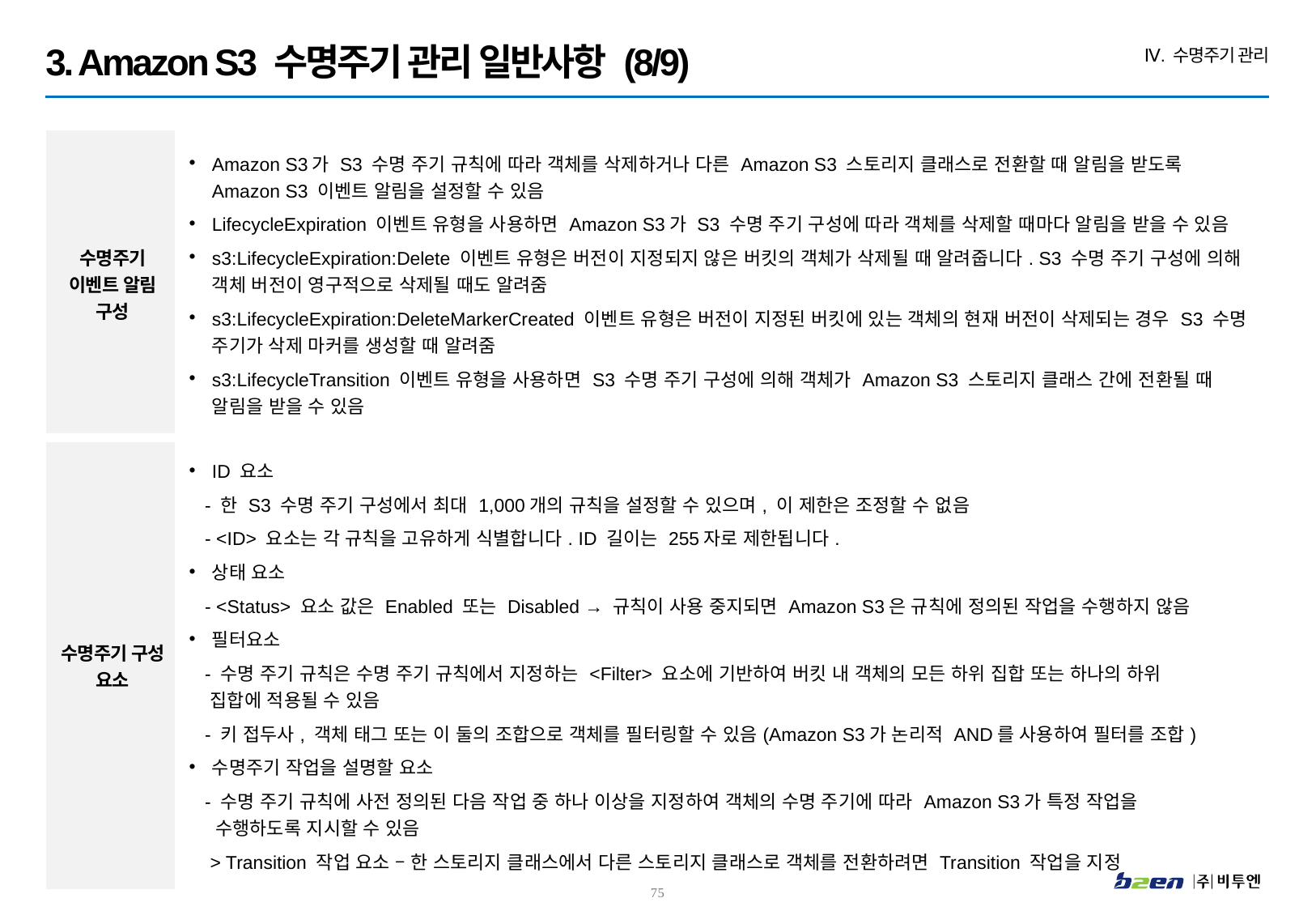

3. Amazon S3 수명주기 관리 일반사항 (8/9)
Ⅳ. 수명주기 관리
| 수명주기 이벤트 알림 구성 | Amazon S3가 S3 수명 주기 규칙에 따라 객체를 삭제하거나 다른 Amazon S3 스토리지 클래스로 전환할 때 알림을 받도록 Amazon S3 이벤트 알림을 설정할 수 있음 LifecycleExpiration 이벤트 유형을 사용하면 Amazon S3가 S3 수명 주기 구성에 따라 객체를 삭제할 때마다 알림을 받을 수 있음 s3:LifecycleExpiration:Delete 이벤트 유형은 버전이 지정되지 않은 버킷의 객체가 삭제될 때 알려줍니다. S3 수명 주기 구성에 의해 객체 버전이 영구적으로 삭제될 때도 알려줌 s3:LifecycleExpiration:DeleteMarkerCreated 이벤트 유형은 버전이 지정된 버킷에 있는 객체의 현재 버전이 삭제되는 경우 S3 수명 주기가 삭제 마커를 생성할 때 알려줌 s3:LifecycleTransition 이벤트 유형을 사용하면 S3 수명 주기 구성에 의해 객체가 Amazon S3 스토리지 클래스 간에 전환될 때 알림을 받을 수 있음 |
| --- | --- |
| 수명주기 구성 요소 | ID 요소 - 한 S3 수명 주기 구성에서 최대 1,000개의 규칙을 설정할 수 있으며, 이 제한은 조정할 수 없음 - <ID> 요소는 각 규칙을 고유하게 식별합니다. ID 길이는 255자로 제한됩니다. 상태 요소 - <Status> 요소 값은 Enabled 또는 Disabled → 규칙이 사용 중지되면 Amazon S3은 규칙에 정의된 작업을 수행하지 않음 필터요소 - 수명 주기 규칙은 수명 주기 규칙에서 지정하는 <Filter> 요소에 기반하여 버킷 내 객체의 모든 하위 집합 또는 하나의 하위 집합에 적용될 수 있음 - 키 접두사, 객체 태그 또는 이 둘의 조합으로 객체를 필터링할 수 있음(Amazon S3가 논리적 AND를 사용하여 필터를 조합) 수명주기 작업을 설명할 요소 - 수명 주기 규칙에 사전 정의된 다음 작업 중 하나 이상을 지정하여 객체의 수명 주기에 따라 Amazon S3가 특정 작업을 수행하도록 지시할 수 있음 > Transition 작업 요소 – 한 스토리지 클래스에서 다른 스토리지 클래스로 객체를 전환하려면 Transition 작업을 지정 |
75